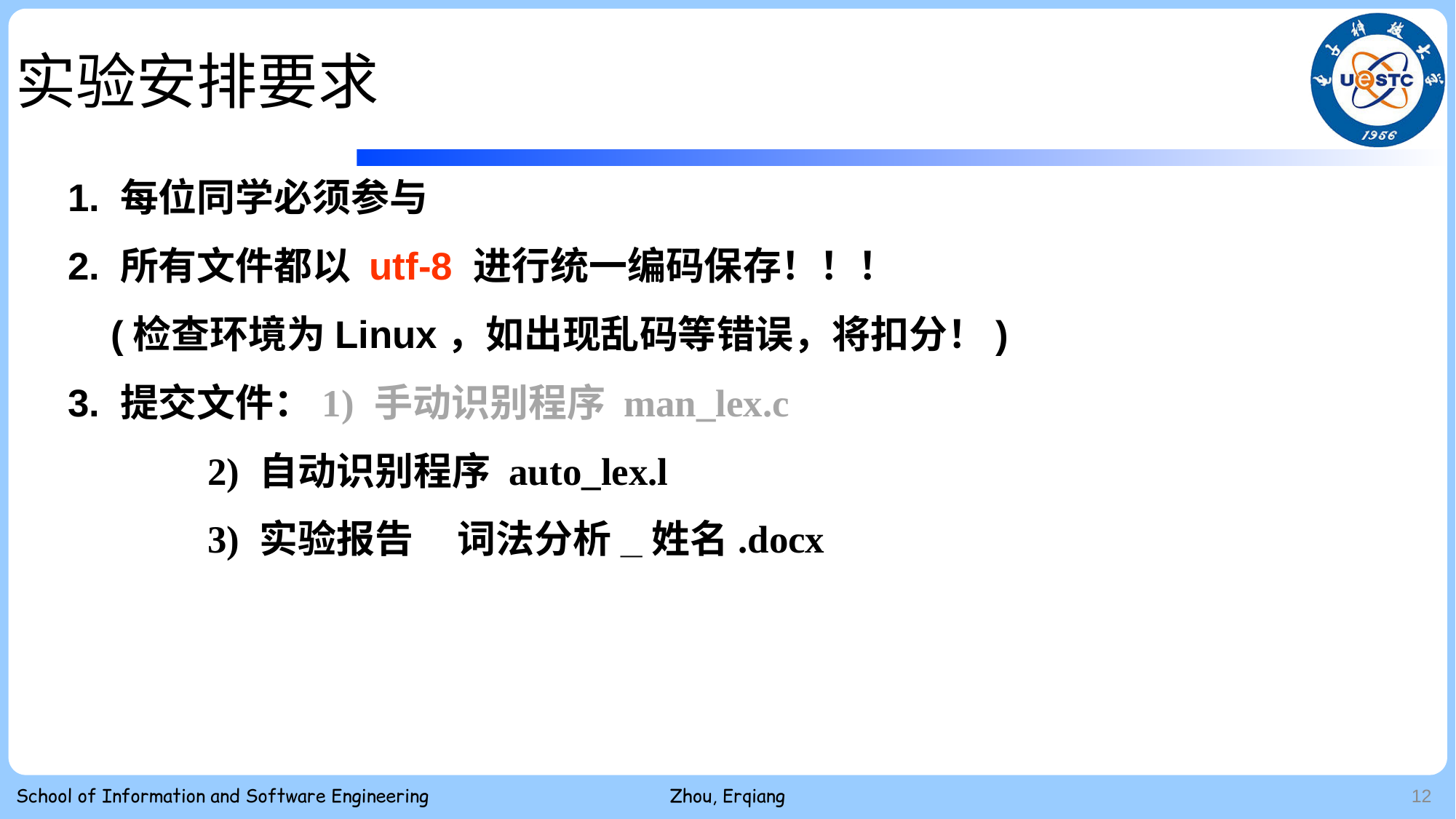

实验安排要求
1. 每位同学必须参与
2. 所有文件都以 utf-8 进行统一编码保存！！！
    (检查环境为Linux，如出现乱码等错误，将扣分！)
3. 提交文件：1) 手动识别程序 man_lex.c
             2) 自动识别程序 auto_lex.l
             3) 实验报告     词法分析_姓名.docx

School of Information and Software Engineering
Zhou, Erqiang
12